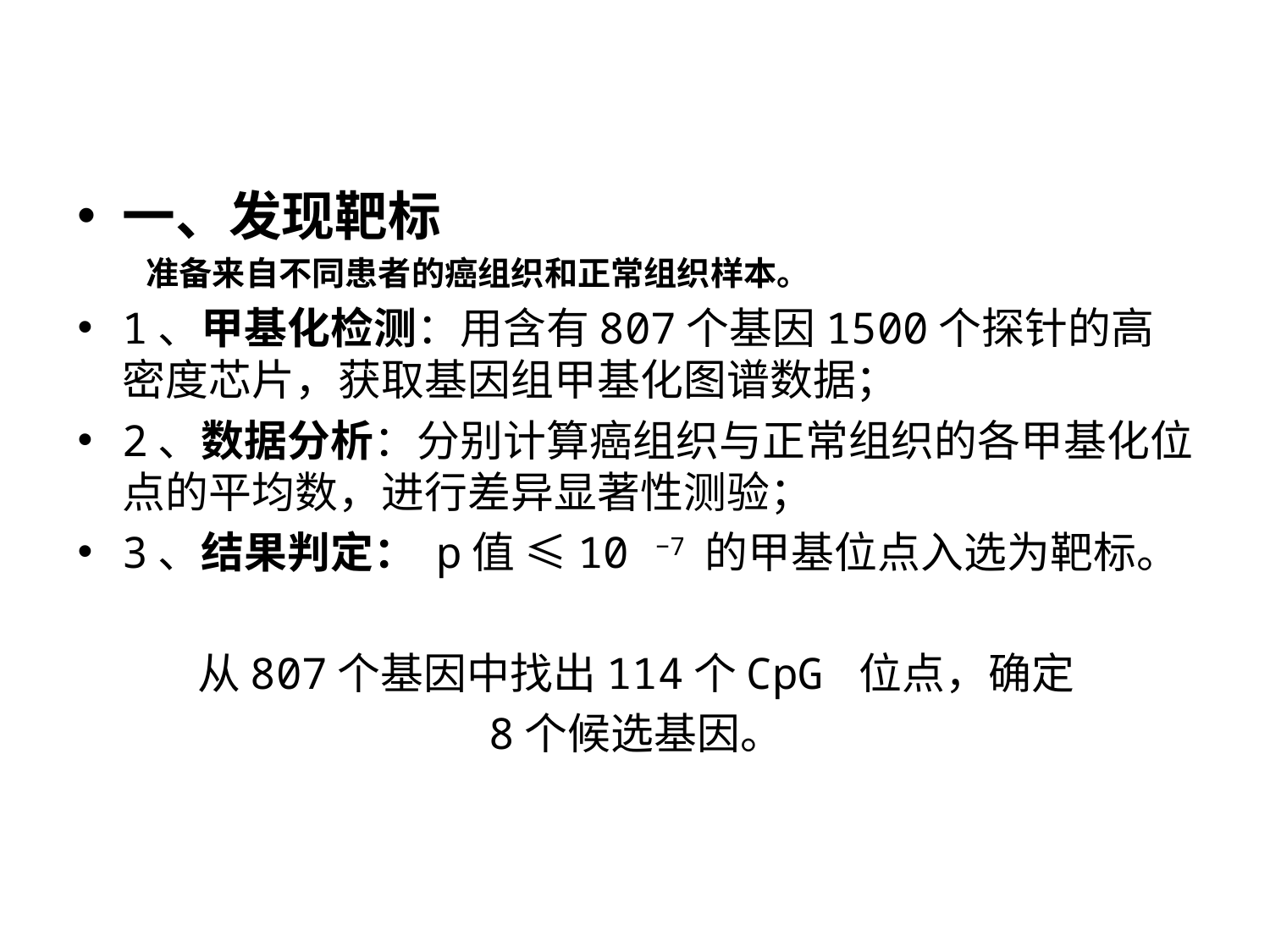

一、发现靶标
        准备来自不同患者的癌组织和正常组织样本。
1、甲基化检测：用含有807个基因1500个探针的高密度芯片，获取基因组甲基化图谱数据；
2、数据分析：分别计算癌组织与正常组织的各甲基化位点的平均数，进行差异显著性测验；
3、结果判定： p值 ≤10 −7 的甲基位点入选为靶标。

从807个基因中找出114个CpG 位点，确定
8个候选基因。